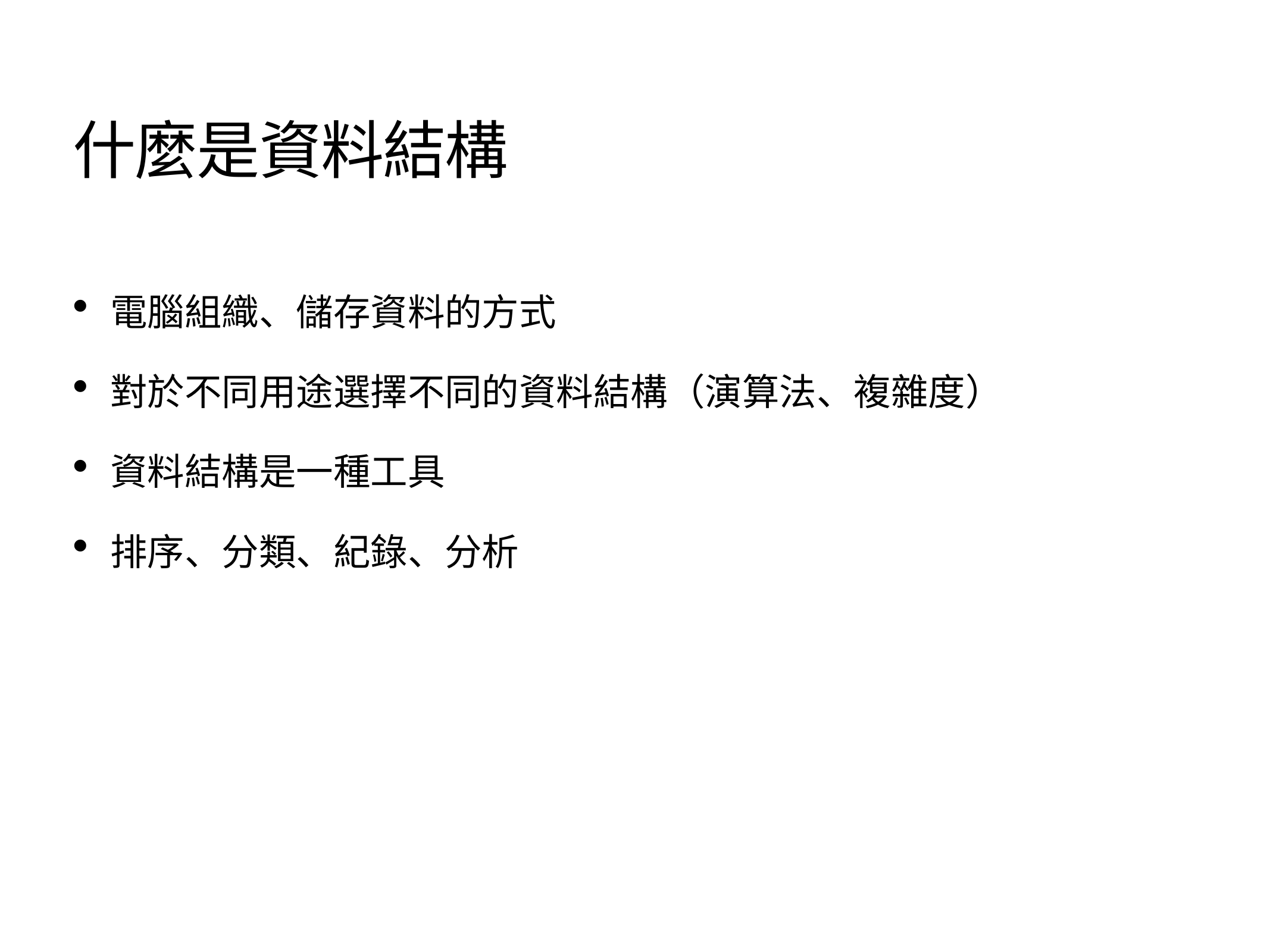

# 什麼是資料結構
電腦組織、儲存資料的方式
對於不同用途選擇不同的資料結構（演算法、複雜度）
資料結構是一種工具
排序、分類、紀錄、分析